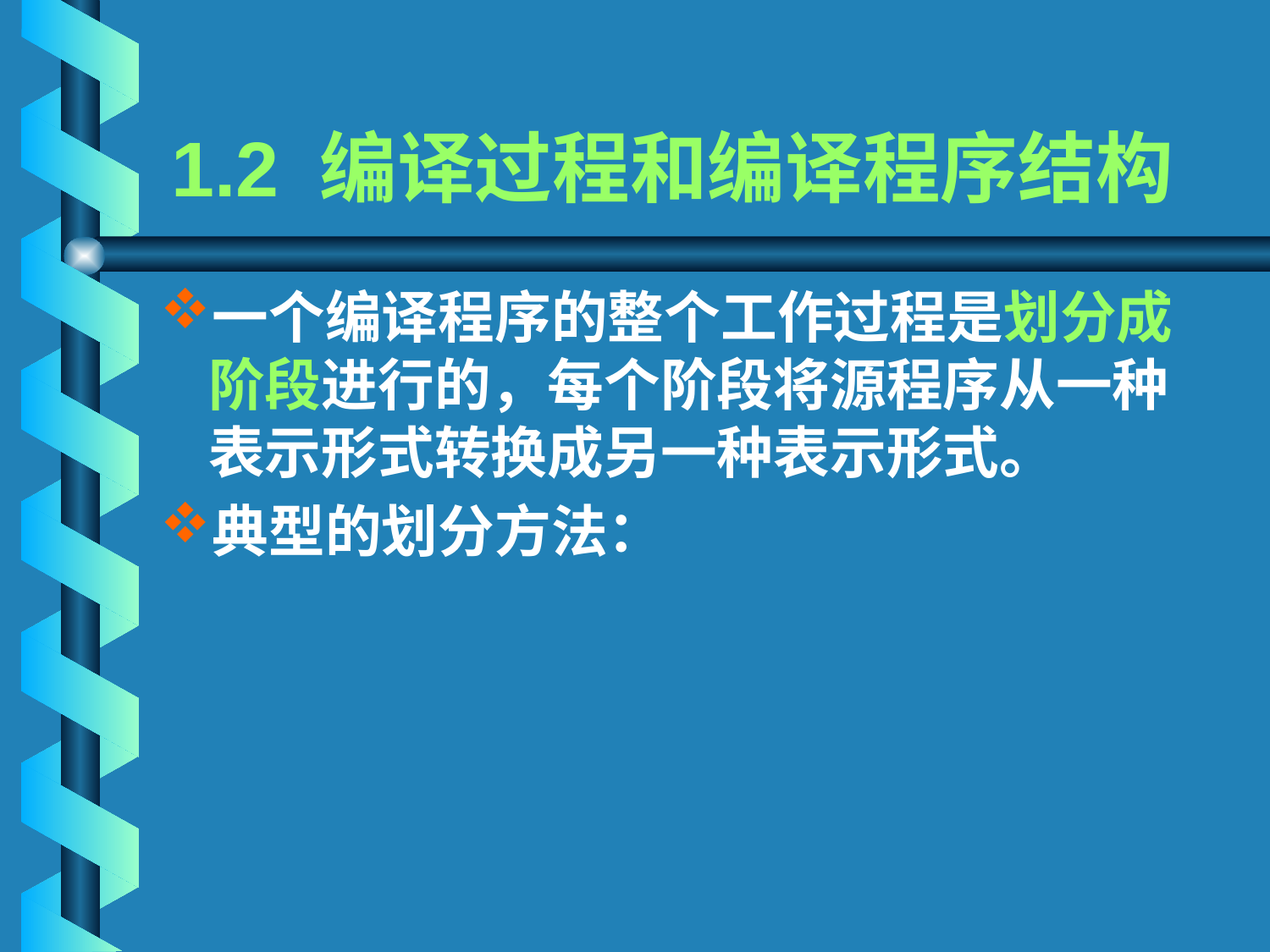

# 1.2 编译过程和编译程序结构
一个编译程序的整个工作过程是划分成阶段进行的，每个阶段将源程序从一种表示形式转换成另一种表示形式。
典型的划分方法：